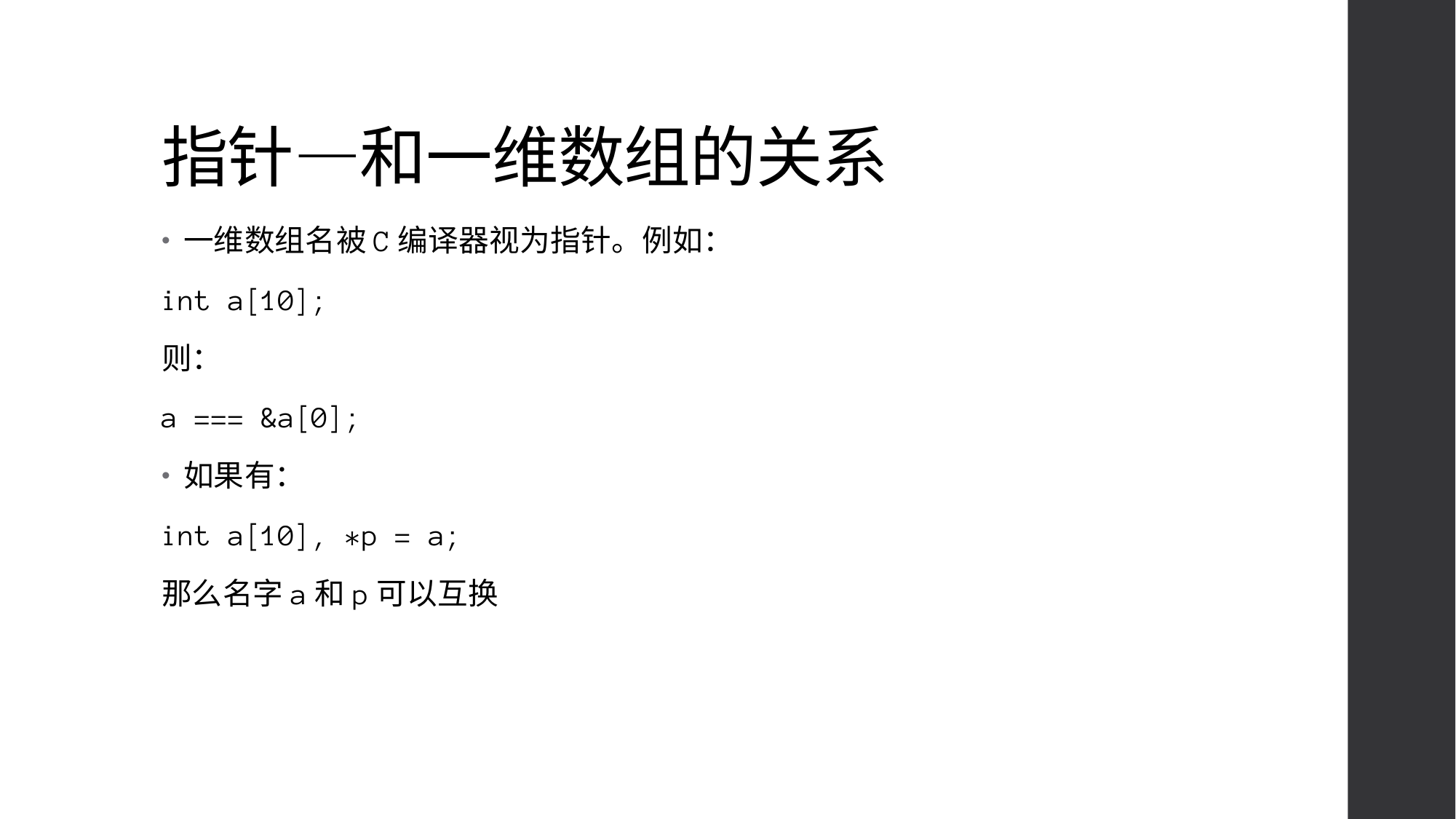

# 指针—和一维数组的关系
一维数组名被C编译器视为指针。例如：
int a[10];
则：
a === &a[0];
如果有：
int a[10], *p = a;
那么名字a和p可以互换